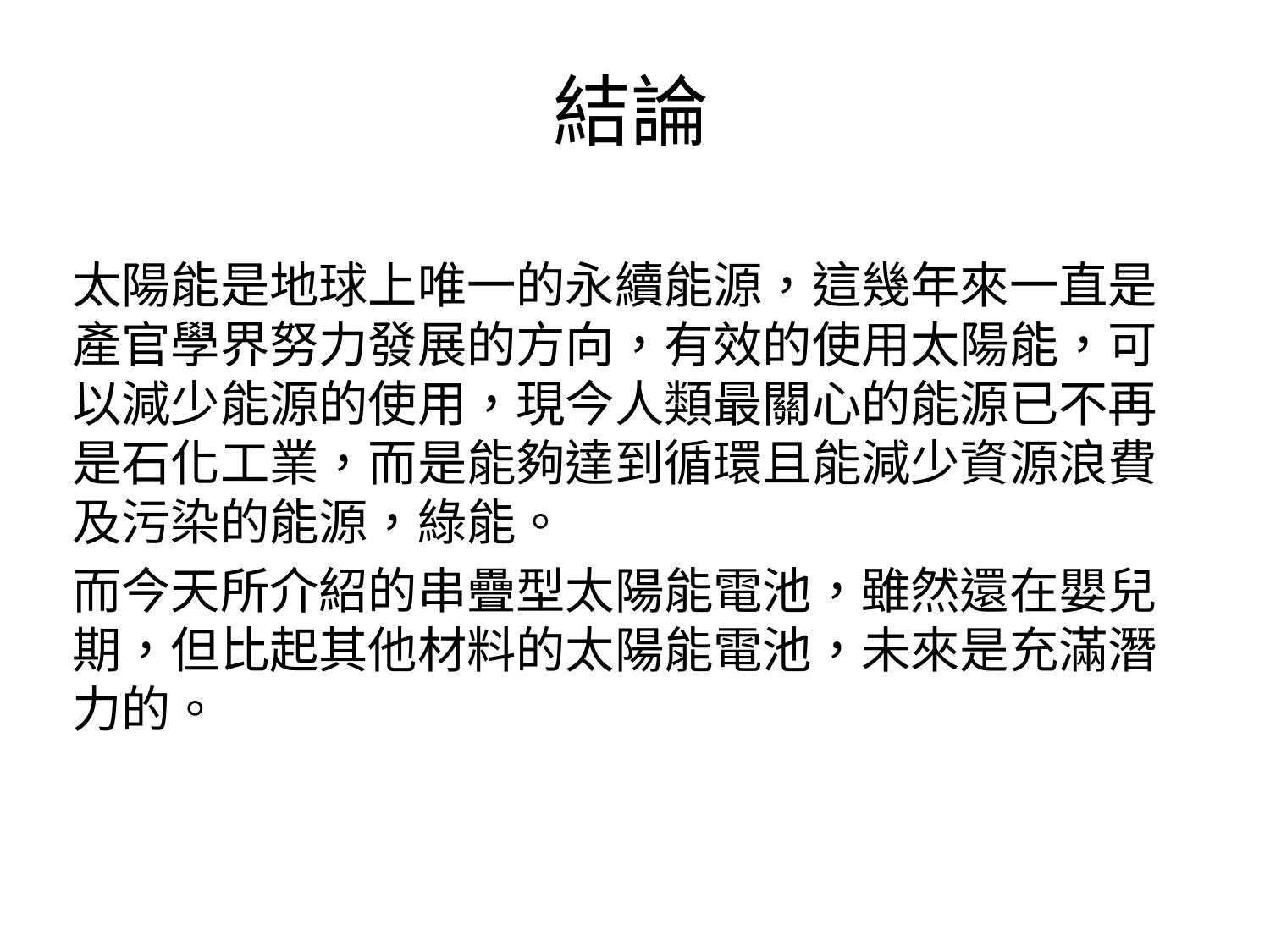

# 結論
太陽能是地球上唯一的永續能源，這幾年來一直是產官學界努力發展的方向，有效的使用太陽能，可以減少能源的使用，現今人類最關心的能源已不再是石化工業，而是能夠達到循環且能減少資源浪費及污染的能源，綠能。
而今天所介紹的串疊型太陽能電池，雖然還在嬰兒期，但比起其他材料的太陽能電池，未來是充滿潛力的。